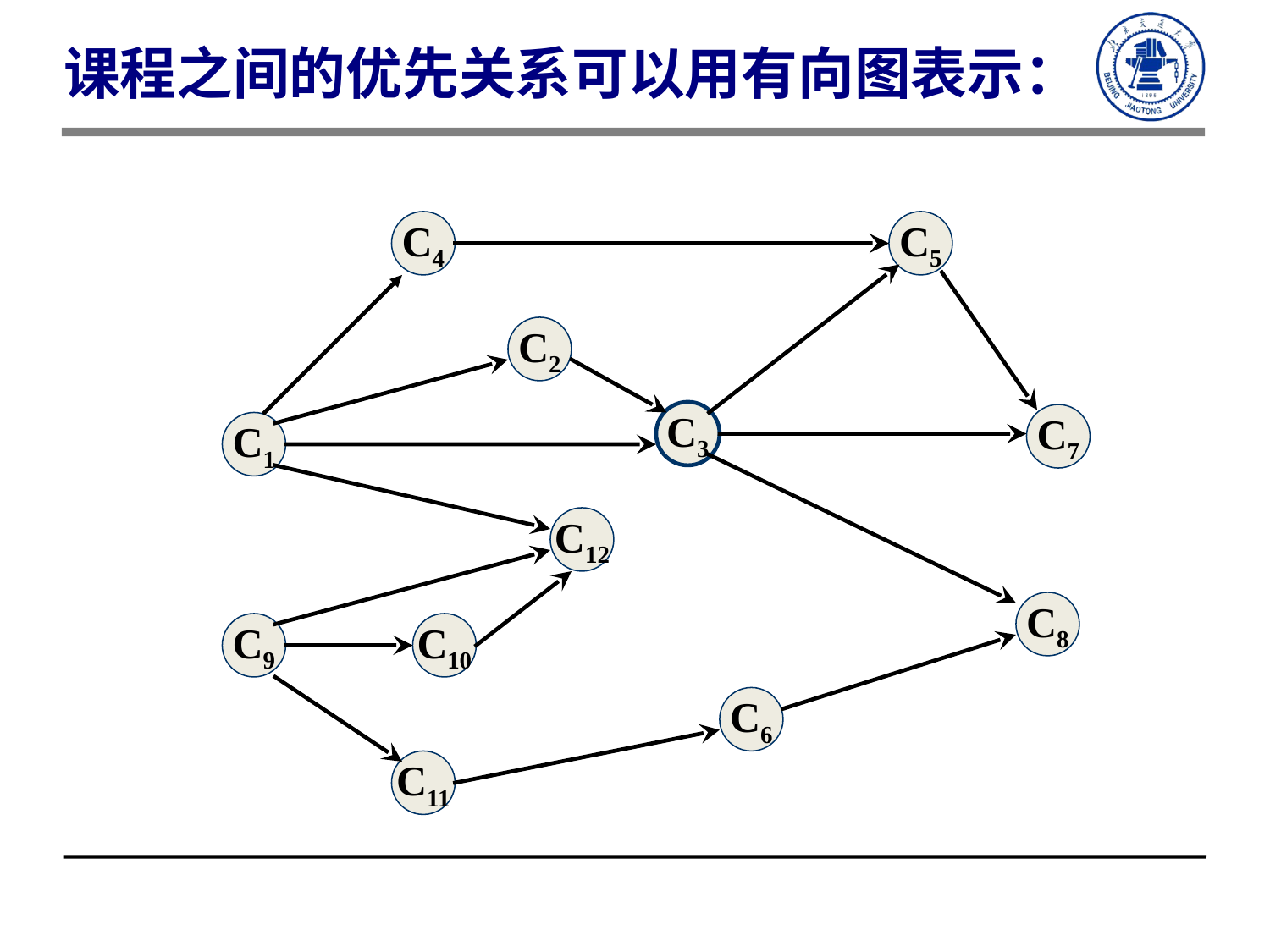

课程之间的优先关系可以用有向图表示：
C4
C5

C2

C3
C7
C1

C12

C8
C9
C10

C6

C11